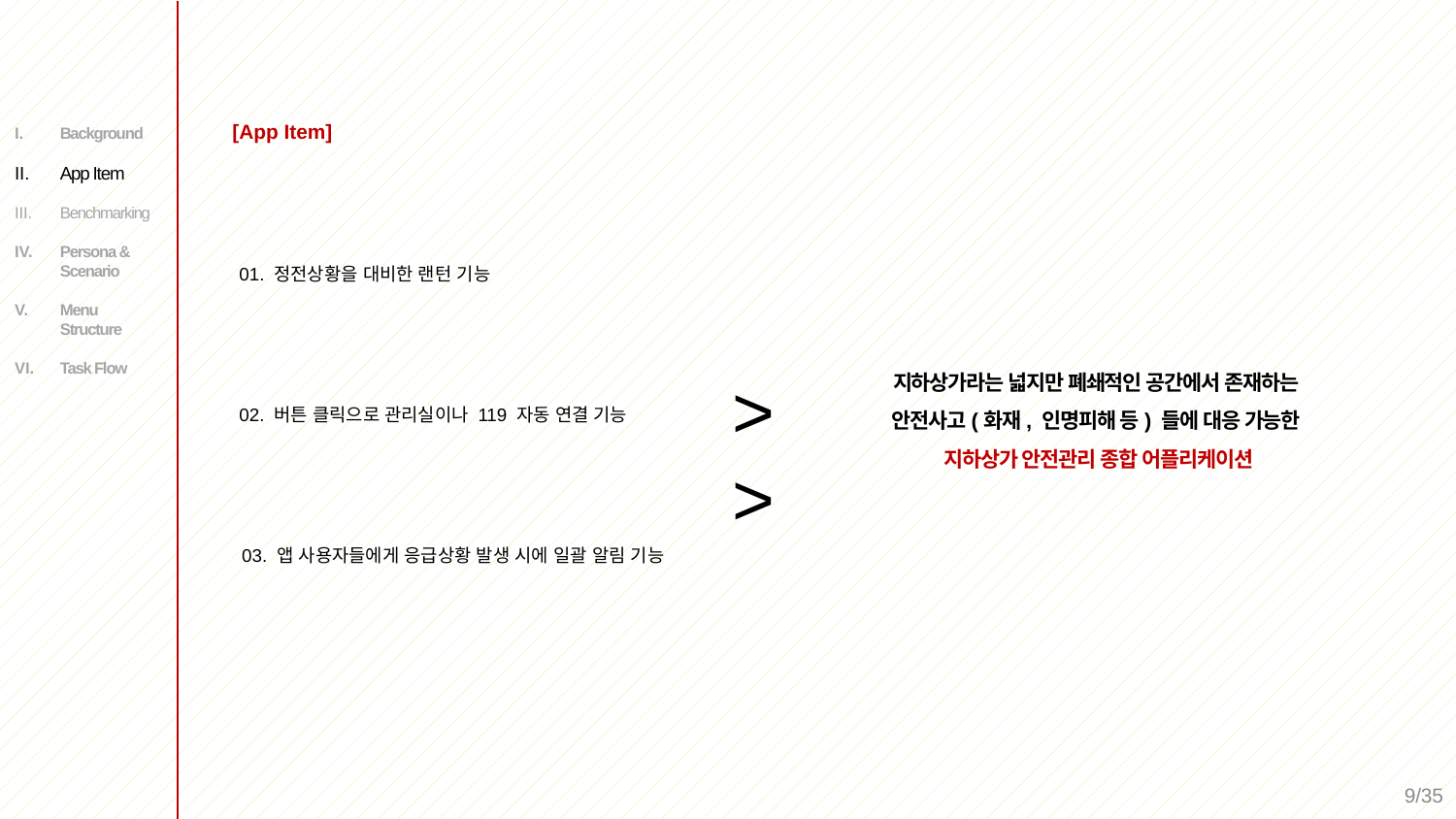

[App Item]
Background

App Item

Benchmarking

Persona & Scenario

Menu Structure

Task Flow

01. 정전상황을 대비한 랜턴 기능
지하상가라는 넓지만 폐쇄적인 공간에서 존재하는
안전사고(화재, 인명피해 등) 들에 대응 가능한
지하상가 안전관리 종합 어플리케이션
>>
02. 버튼 클릭으로 관리실이나 119 자동 연결 기능
03. 앱 사용자들에게 응급상황 발생 시에 일괄 알림 기능
9/35